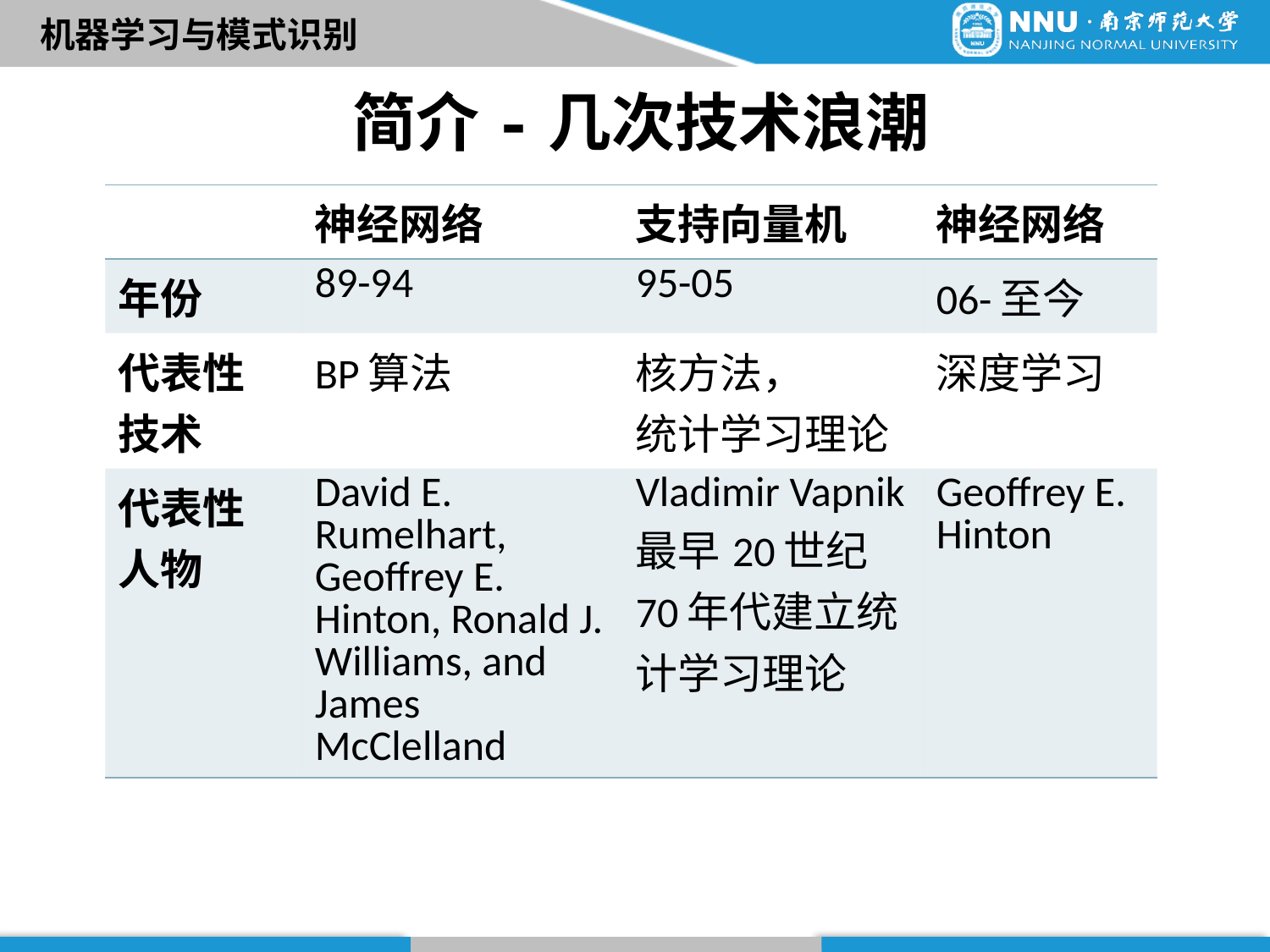

# 简介-几次技术浪潮
|  | 神经网络 | 支持向量机 | 神经网络 |
| --- | --- | --- | --- |
| 年份 | 89-94 | 95-05 | 06-至今 |
| 代表性 技术 | BP算法 | 核方法， 统计学习理论 | 深度学习 |
| 代表性 人物 | David E. Rumelhart, Geoffrey E. Hinton, Ronald J. Williams, and James McClelland | Vladimir Vapnik 最早20世纪70年代建立统计学习理论 | Geoffrey E. Hinton |